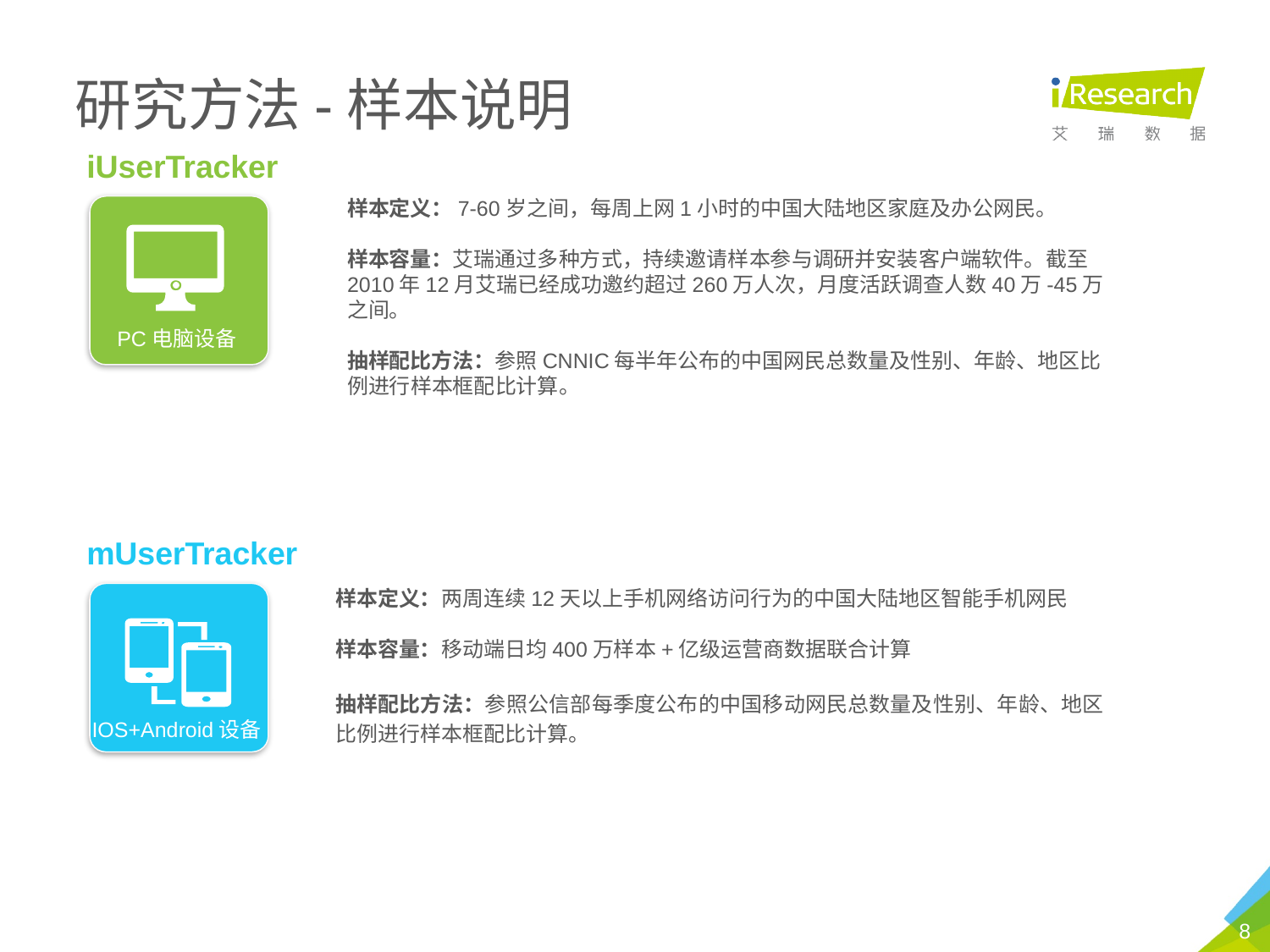

# 研究方法-样本说明
iUserTracker
样本定义：7-60岁之间，每周上网1小时的中国大陆地区家庭及办公网民。

样本容量：艾瑞通过多种方式，持续邀请样本参与调研并安装客户端软件。截至2010年12月艾瑞已经成功邀约超过260万人次，月度活跃调查人数40万-45万之间。

抽样配比方法：参照CNNIC每半年公布的中国网民总数量及性别、年龄、地区比例进行样本框配比计算。

PC电脑设备
mUserTracker
样本定义：两周连续12天以上手机网络访问行为的中国大陆地区智能手机网民

样本容量：移动端日均400万样本+亿级运营商数据联合计算

抽样配比方法：参照公信部每季度公布的中国移动网民总数量及性别、年龄、地区比例进行样本框配比计算。

IOS+Android设备